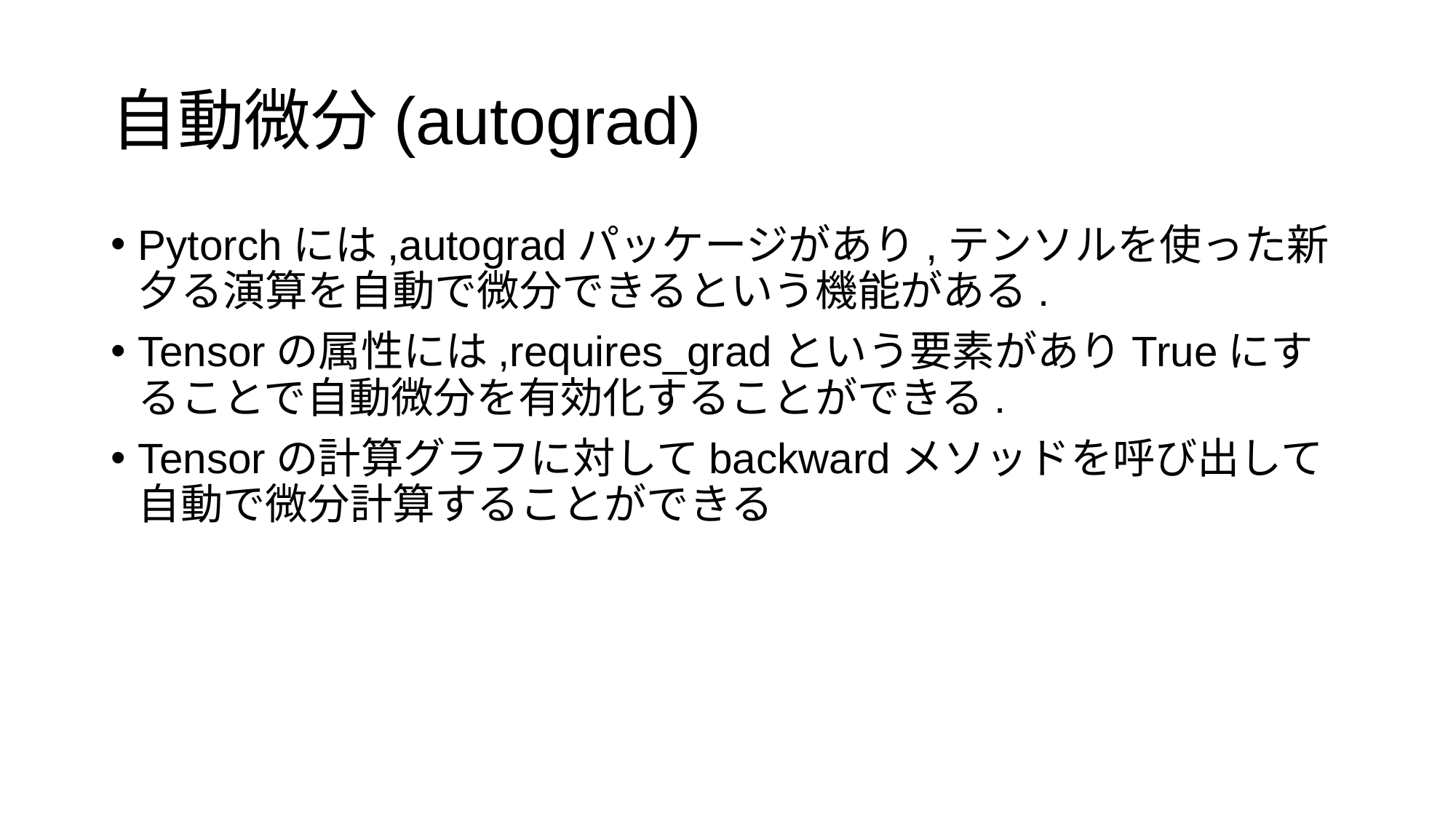

# 自動微分(autograd)
Pytorchには,autogradパッケージがあり,テンソルを使った新夕る演算を自動で微分できるという機能がある.
Tensorの属性には,requires_gradという要素がありTrueにすることで自動微分を有効化することができる.
Tensorの計算グラフに対してbackwardメソッドを呼び出して自動で微分計算することができる